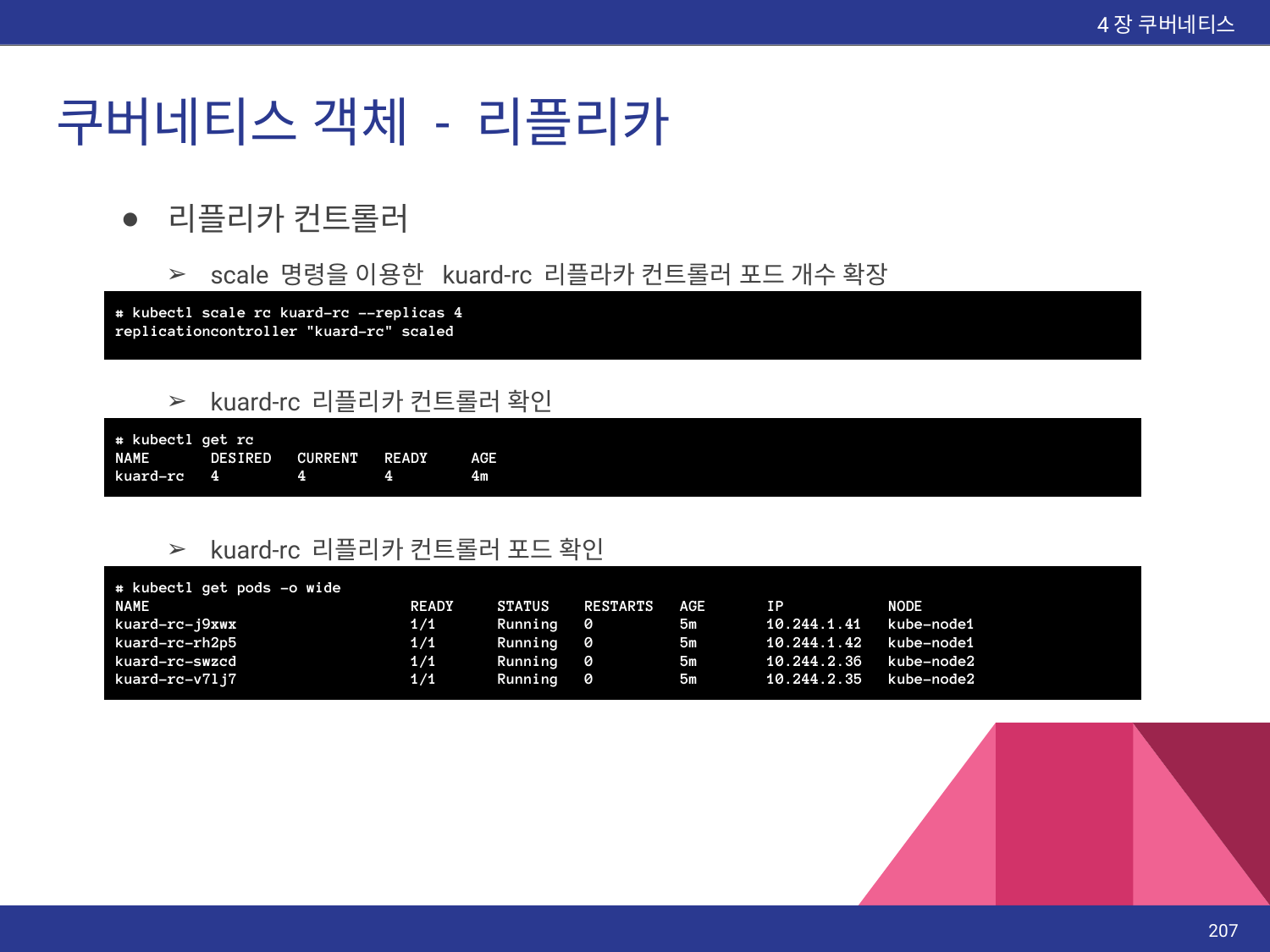

4장 쿠버네티스

# 쿠버네티스 객체 - 리플리카
리플리카 컨트롤러
scale 명령을 이용한  kuard-rc 리플라카 컨트롤러 포드 개수 확장
| # kubectl scale rc kuard-rc --replicas 4 replicationcontroller "kuard-rc" scaled |
| --- |
kuard-rc 리플리카 컨트롤러 확인
| # kubectl get rc NAME DESIRED CURRENT READY AGE kuard-rc 4 4 4 4m |
| --- |
kuard-rc 리플리카 컨트롤러 포드 확인
| # kubectl get pods -o wide NAME READY STATUS RESTARTS AGE IP NODE kuard-rc-j9xwx 1/1 Running 0 5m 10.244.1.41 kube-node1 kuard-rc-rh2p5 1/1 Running 0 5m 10.244.1.42 kube-node1 kuard-rc-swzcd 1/1 Running 0 5m 10.244.2.36 kube-node2 kuard-rc-v7lj7 1/1 Running 0 5m 10.244.2.35 kube-node2 |
| --- |
207